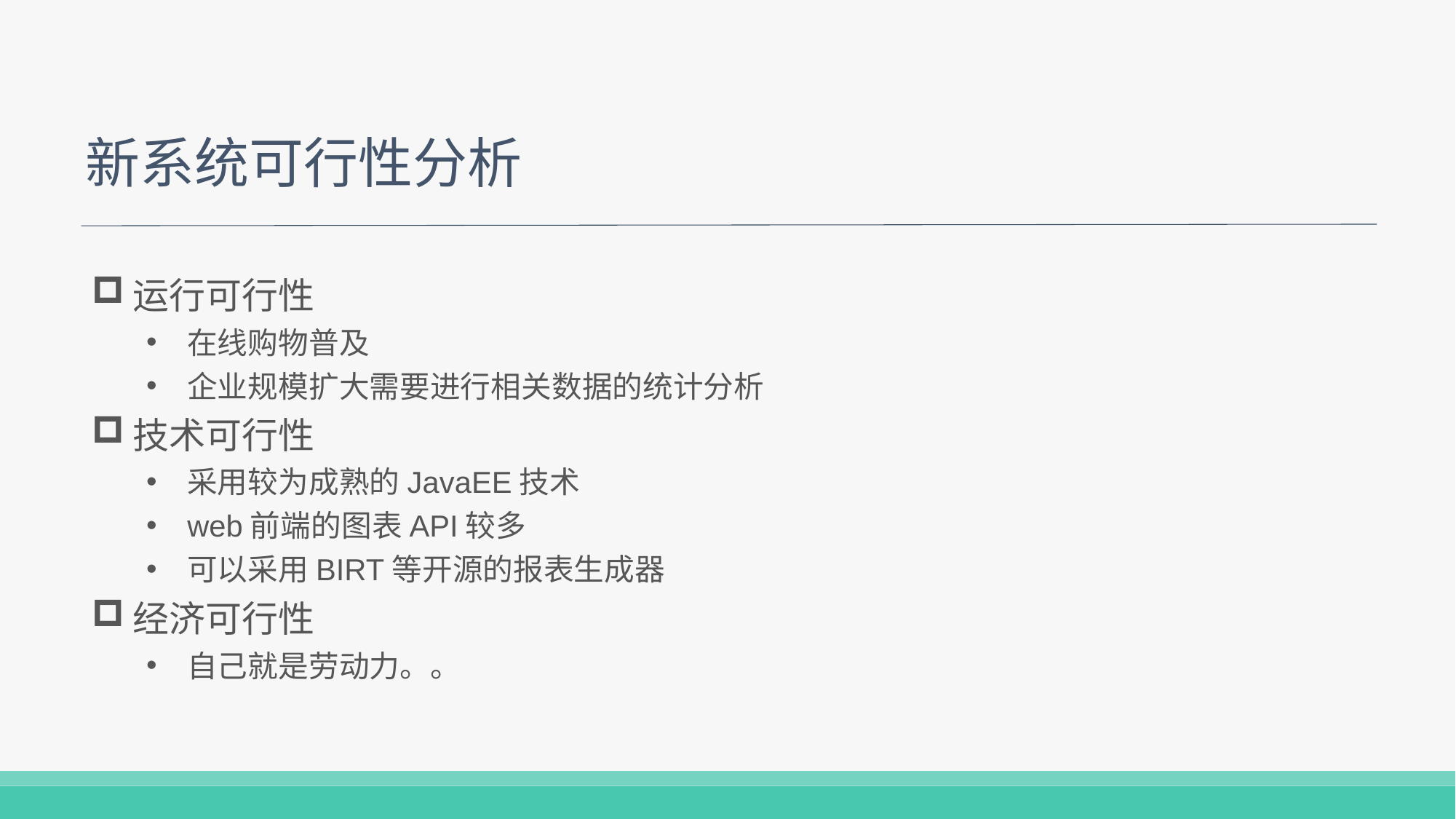

新系统可行性分析
运行可行性
在线购物普及
企业规模扩大需要进行相关数据的统计分析
技术可行性
采用较为成熟的JavaEE技术
web前端的图表API较多
可以采用BIRT等开源的报表生成器
经济可行性
自己就是劳动力。。